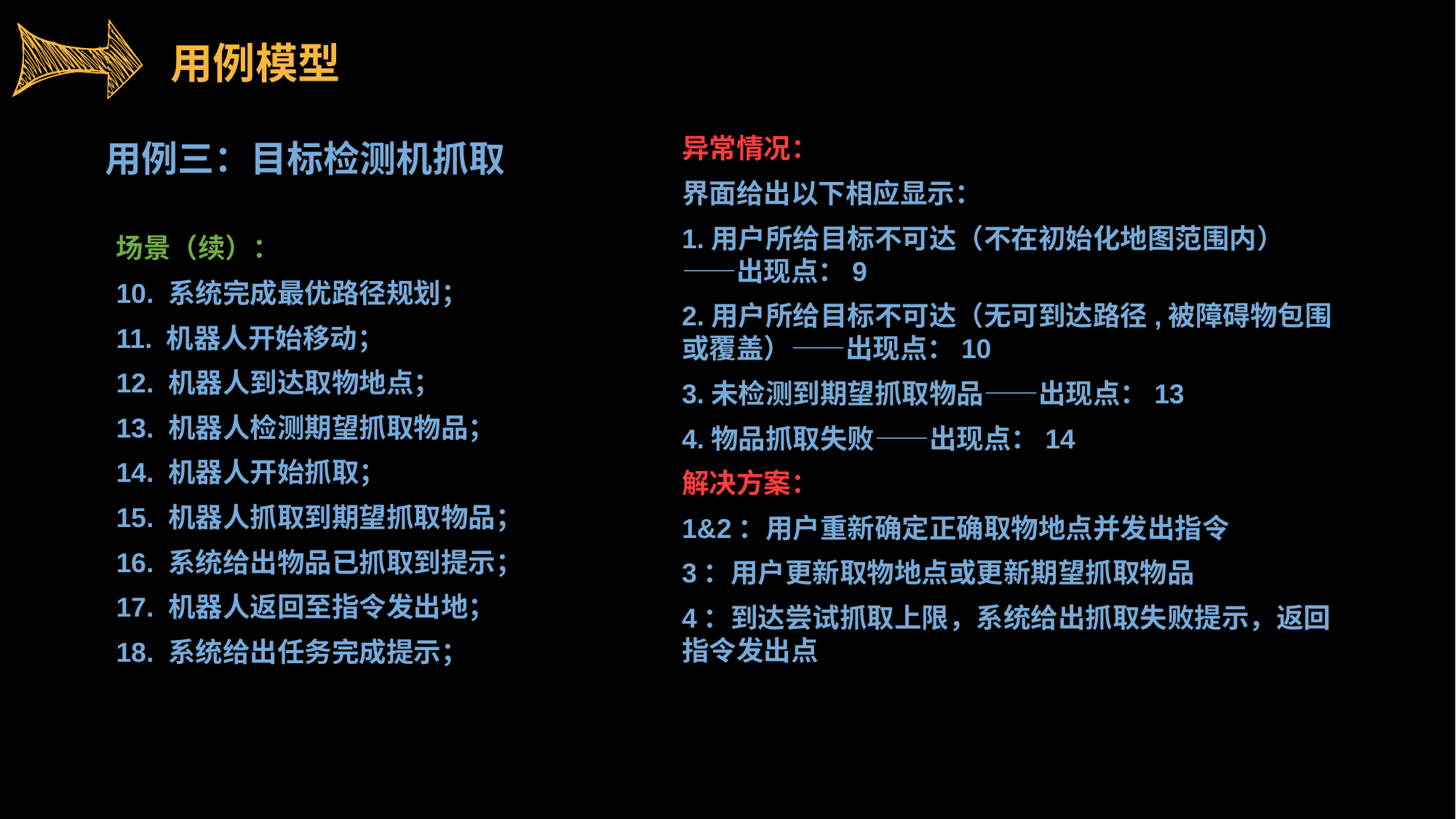

用例模型

异常情况：
界面给出以下相应显示：
1.用户所给目标不可达（不在初始化地图范围内）——出现点：9
2.用户所给目标不可达（无可到达路径,被障碍物包围或覆盖）——出现点：10
3.未检测到期望抓取物品——出现点：13
4.物品抓取失败——出现点：14
解决方案：
1&2：用户重新确定正确取物地点并发出指令
3：用户更新取物地点或更新期望抓取物品
4：到达尝试抓取上限，系统给出抓取失败提示，返回指令发出点
用例三：目标检测机抓取

场景（续）：
10. 系统完成最优路径规划；
11. 机器人开始移动；
12. 机器人到达取物地点；
13. 机器人检测期望抓取物品；
14. 机器人开始抓取；
15. 机器人抓取到期望抓取物品；
16. 系统给出物品已抓取到提示；
17. 机器人返回至指令发出地；
18. 系统给出任务完成提示；